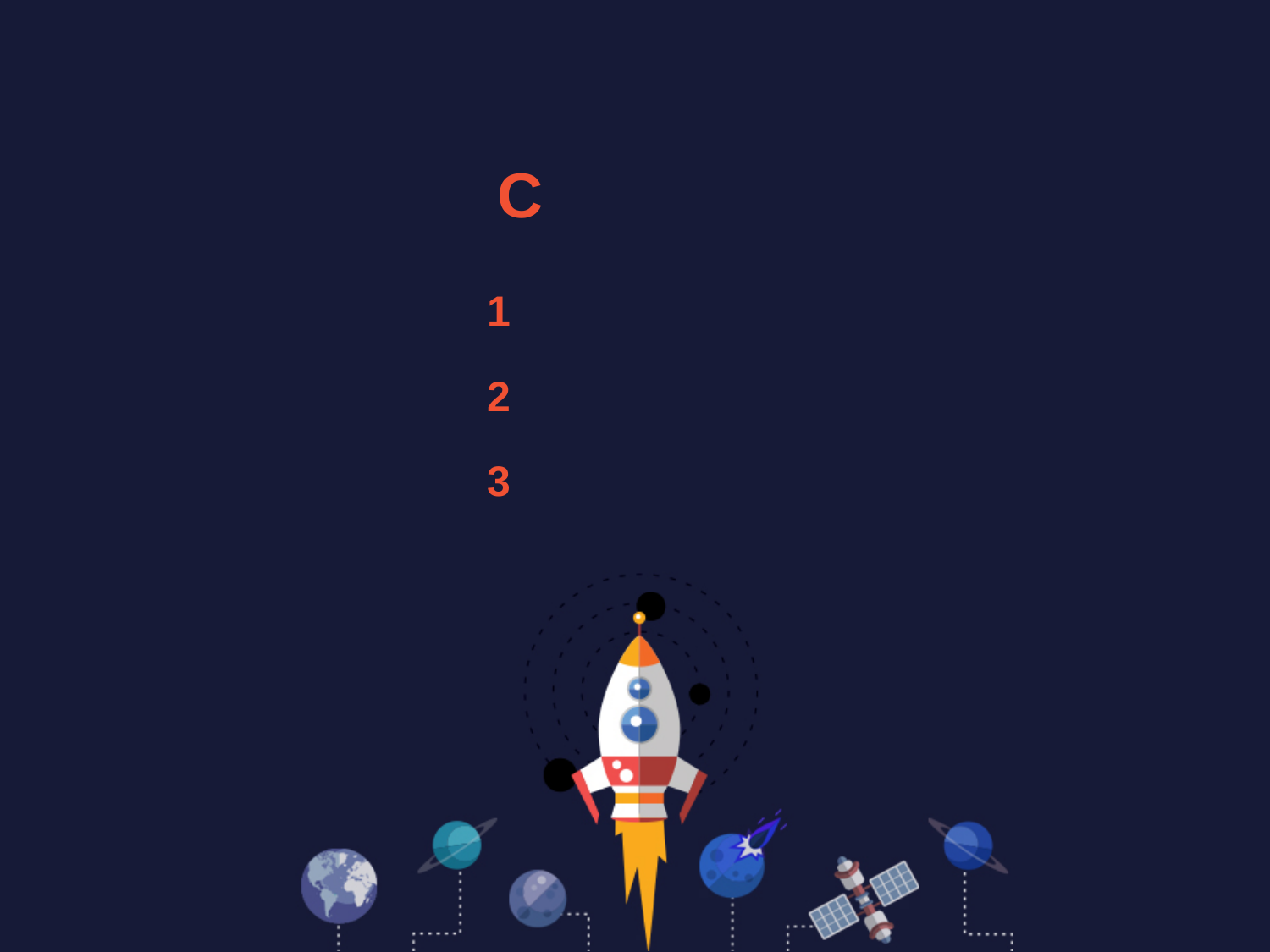

Contents
1
Git ? GitHub ?
2
Git vs SVN
3
Git의 새로운 서비스